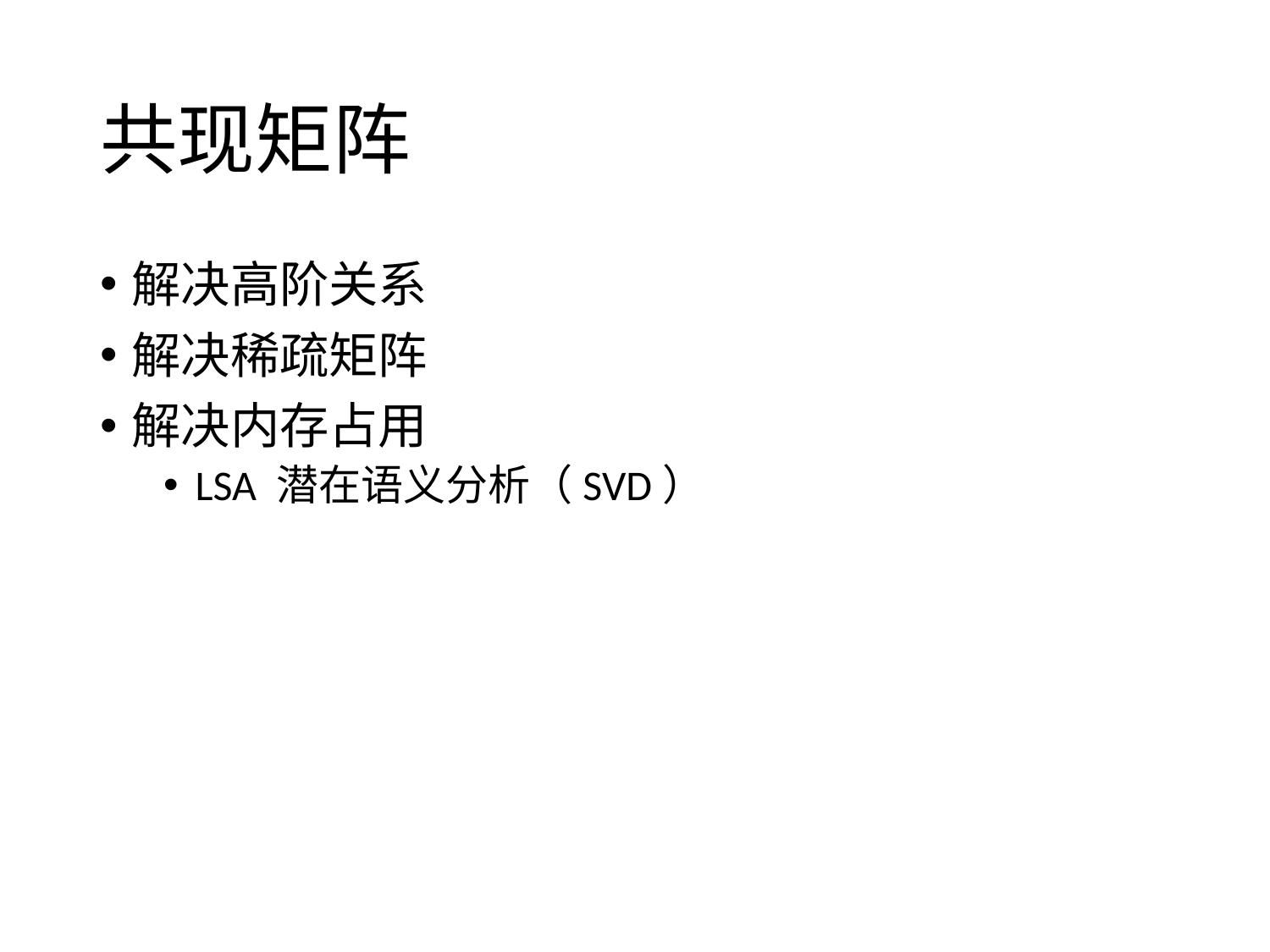

# 共现矩阵
解决高阶关系
解决稀疏矩阵
解决内存占用
LSA 潜在语义分析（SVD）